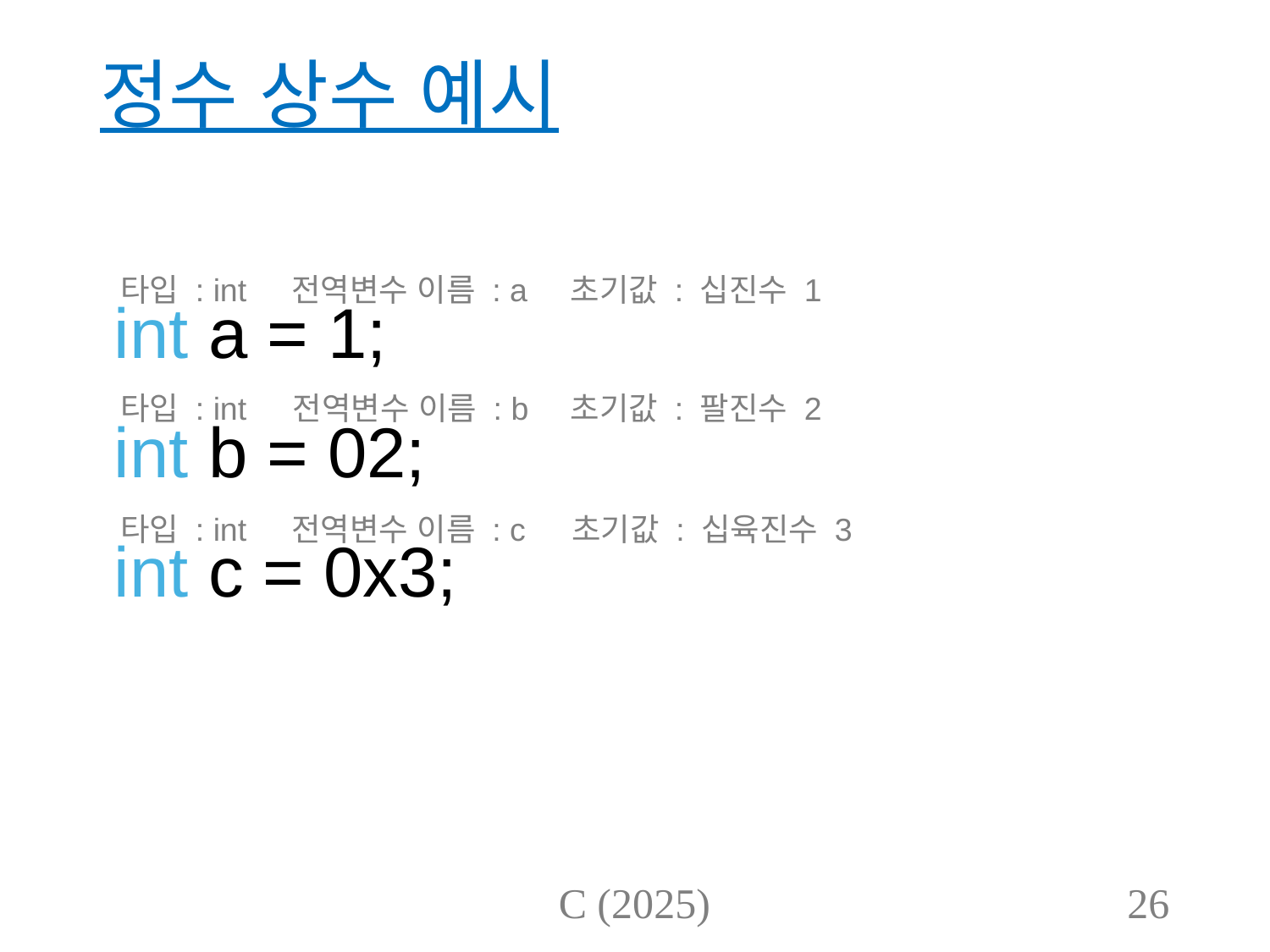

# 정수 상수 예시

int a = 1;
int b = 02;
int c = 0x3;

타입 : int
전역변수 이름 : a
초기값 : 십진수 1
타입 : int
전역변수 이름 : b
초기값 : 팔진수 2
타입 : int
전역변수 이름 : c
초기값 : 십육진수 3
C (2025)
26